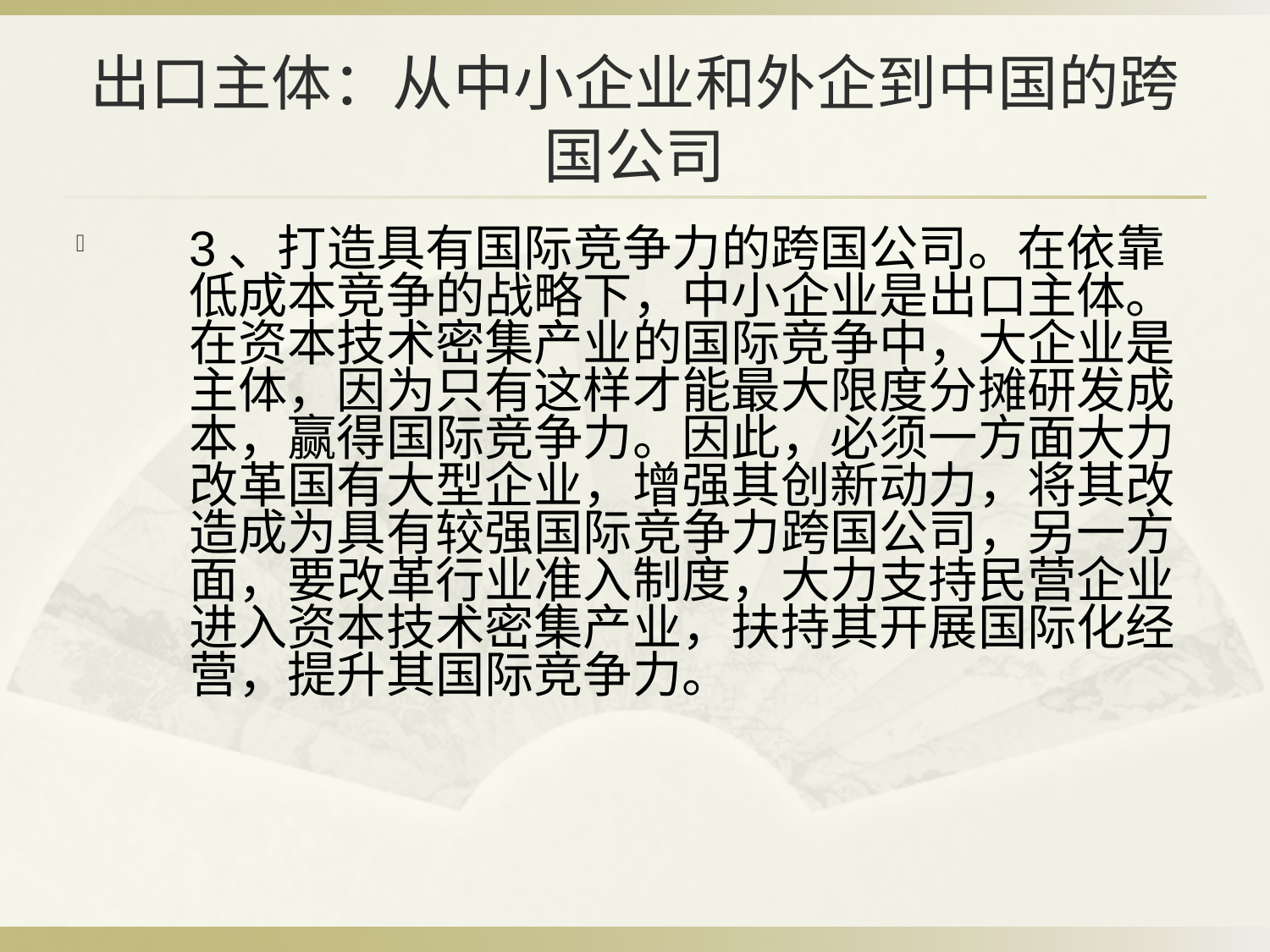

# 出口主体：从中小企业和外企到中国的跨国公司
3、打造具有国际竞争力的跨国公司。在依靠低成本竞争的战略下，中小企业是出口主体。在资本技术密集产业的国际竞争中，大企业是主体，因为只有这样才能最大限度分摊研发成本，赢得国际竞争力。因此，必须一方面大力改革国有大型企业，增强其创新动力，将其改造成为具有较强国际竞争力跨国公司，另一方面，要改革行业准入制度，大力支持民营企业进入资本技术密集产业，扶持其开展国际化经营，提升其国际竞争力。